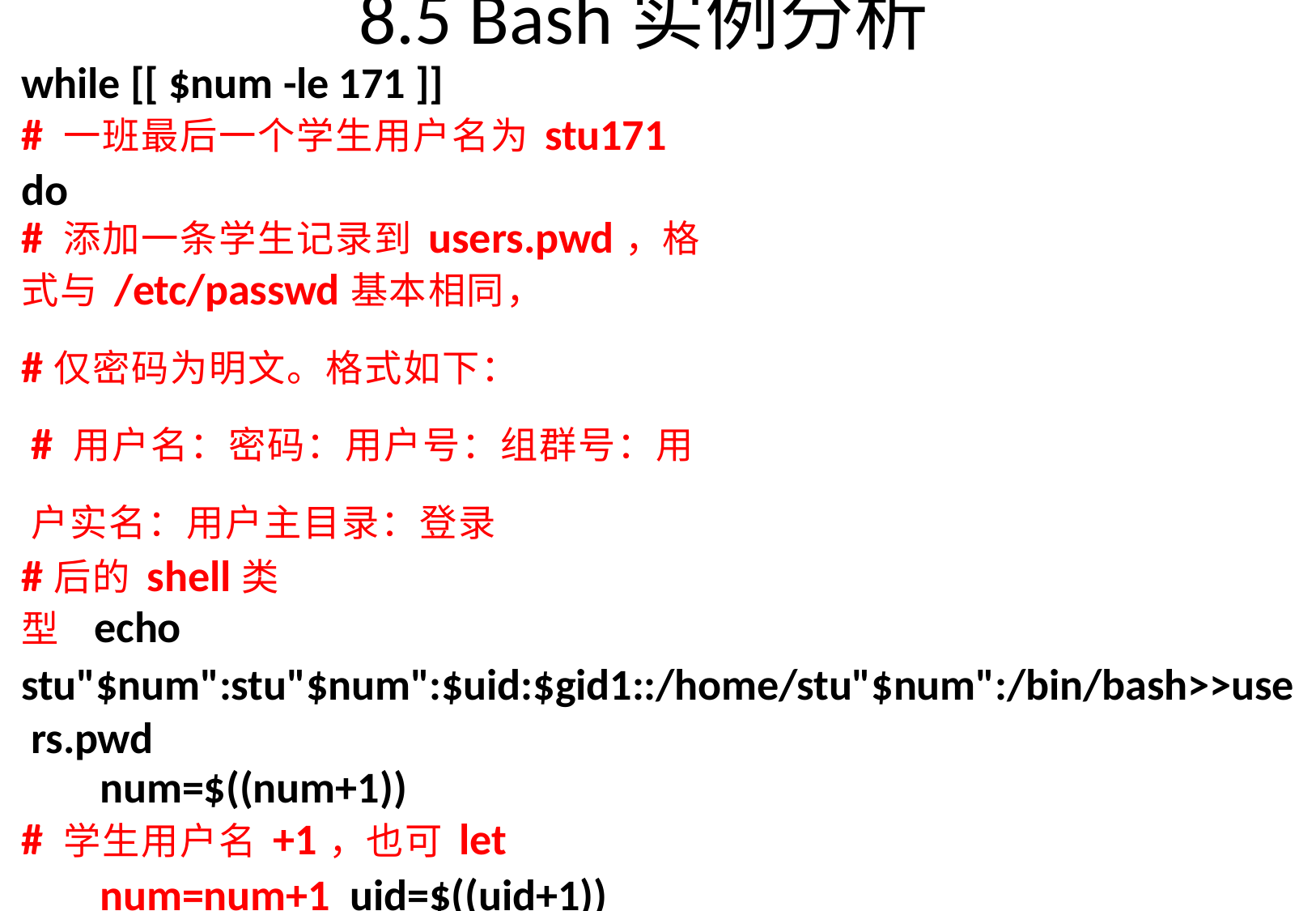

# 8.5 Bash实例分析
while [[ $num -le 171 ]]
# 一班最后一个学生用户名为stu171  do
# 添加一条学生记录到users.pwd，格式与/etc/passwd基本相同，
#仅密码为明文。格式如下：
# 用户名：密码：用户号：组群号：用户实名：用户主目录：登录
#后的shell类型  echo
stu"$num":stu"$num":$uid:$gid1::/home/stu"$num":/bin/bash>>use  rs.pwd
num=$((num+1))
# 学生用户名+1，也可let num=num+1  uid=$((uid+1))
# 用户号为+1，也可let uid=uid+1  done
newusers users.pwd
rm -f users.pwd